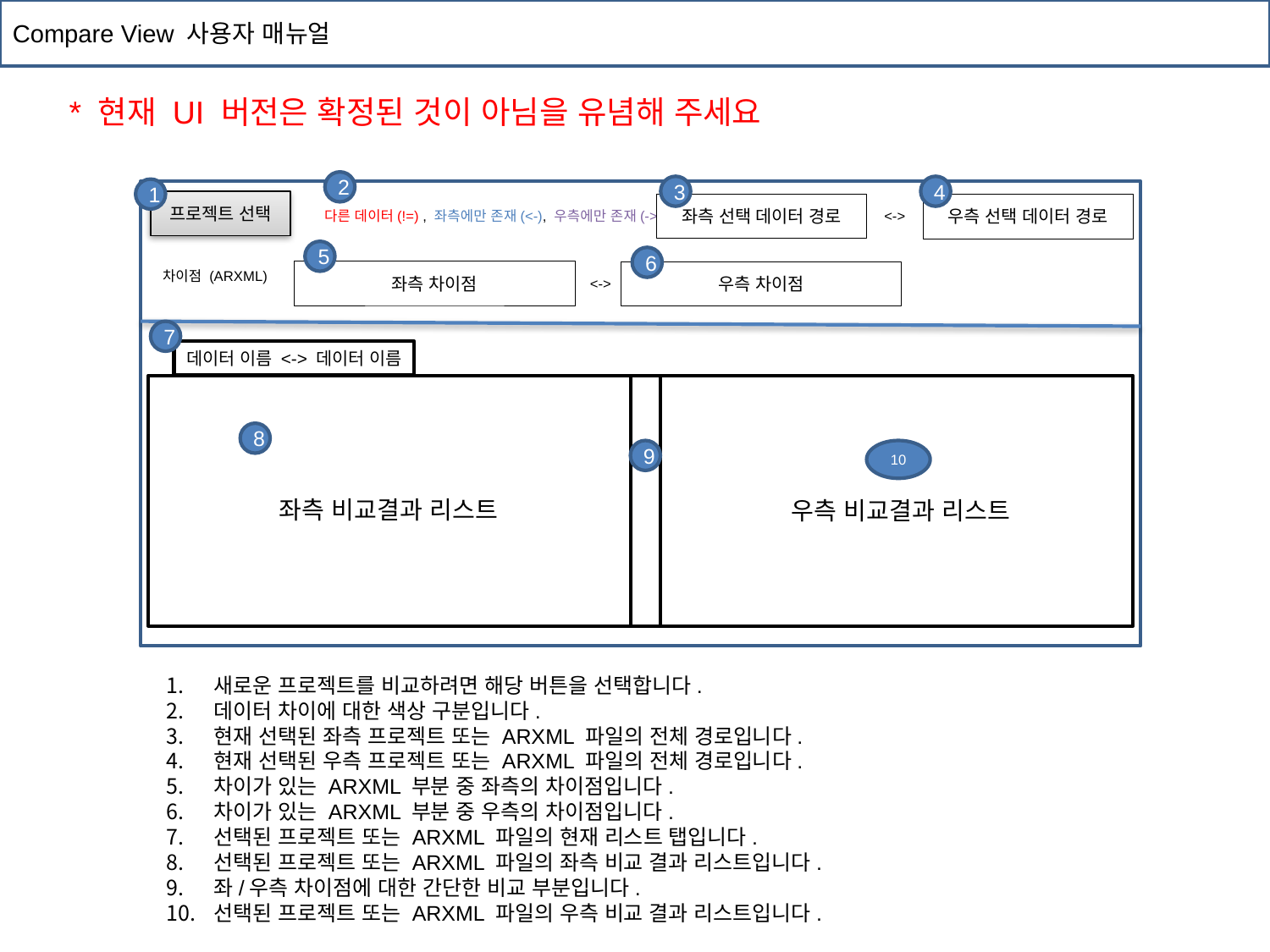

Compare View 사용자 매뉴얼
* 현재 UI 버전은 확정된 것이 아님을 유념해 주세요
2
3
4
1

프로젝트 선택
좌측 선택 데이터 경로
우측 선택 데이터 경로
다른 데이터(!=) , 좌측에만 존재(<-), 우측에만 존재(->)
<->
5
6
좌측 차이점
차이점 (ARXML)
우측 차이점
<->
7
데이터 이름 <-> 데이터 이름

8
9
10
좌측 비교결과 리스트
우측 비교결과 리스트
새로운 프로젝트를 비교하려면 해당 버튼을 선택합니다.
데이터 차이에 대한 색상 구분입니다.
현재 선택된 좌측 프로젝트 또는 ARXML 파일의 전체 경로입니다.
현재 선택된 우측 프로젝트 또는 ARXML 파일의 전체 경로입니다.
차이가 있는 ARXML 부분 중 좌측의 차이점입니다.
차이가 있는 ARXML 부분 중 우측의 차이점입니다.
선택된 프로젝트 또는 ARXML 파일의 현재 리스트 탭입니다.
선택된 프로젝트 또는 ARXML 파일의 좌측 비교 결과 리스트입니다.
좌/우측 차이점에 대한 간단한 비교 부분입니다.
선택된 프로젝트 또는 ARXML 파일의 우측 비교 결과 리스트입니다.